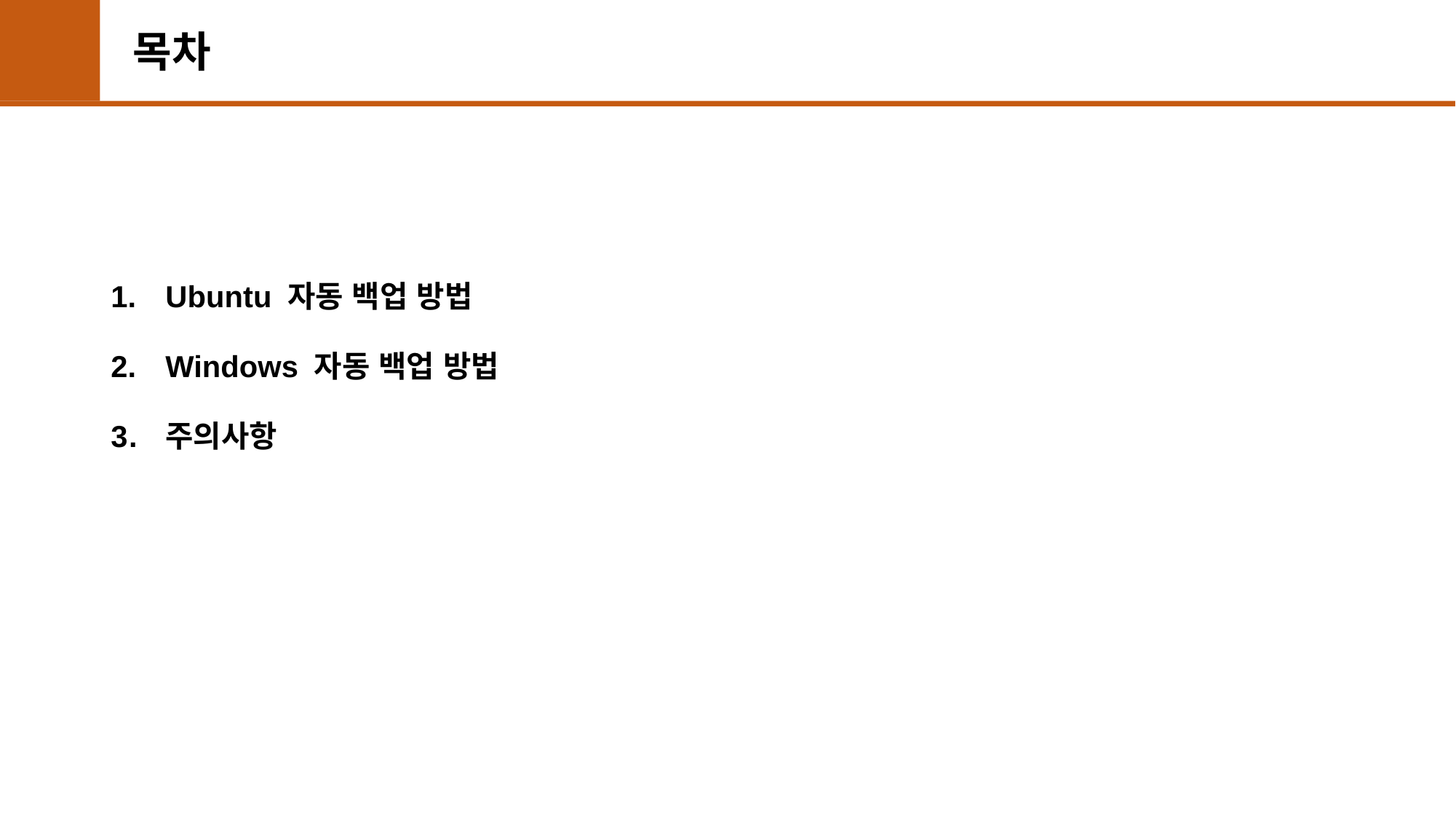

# 목차

Ubuntu 자동 백업 방법
Windows 자동 백업 방법
주의사항